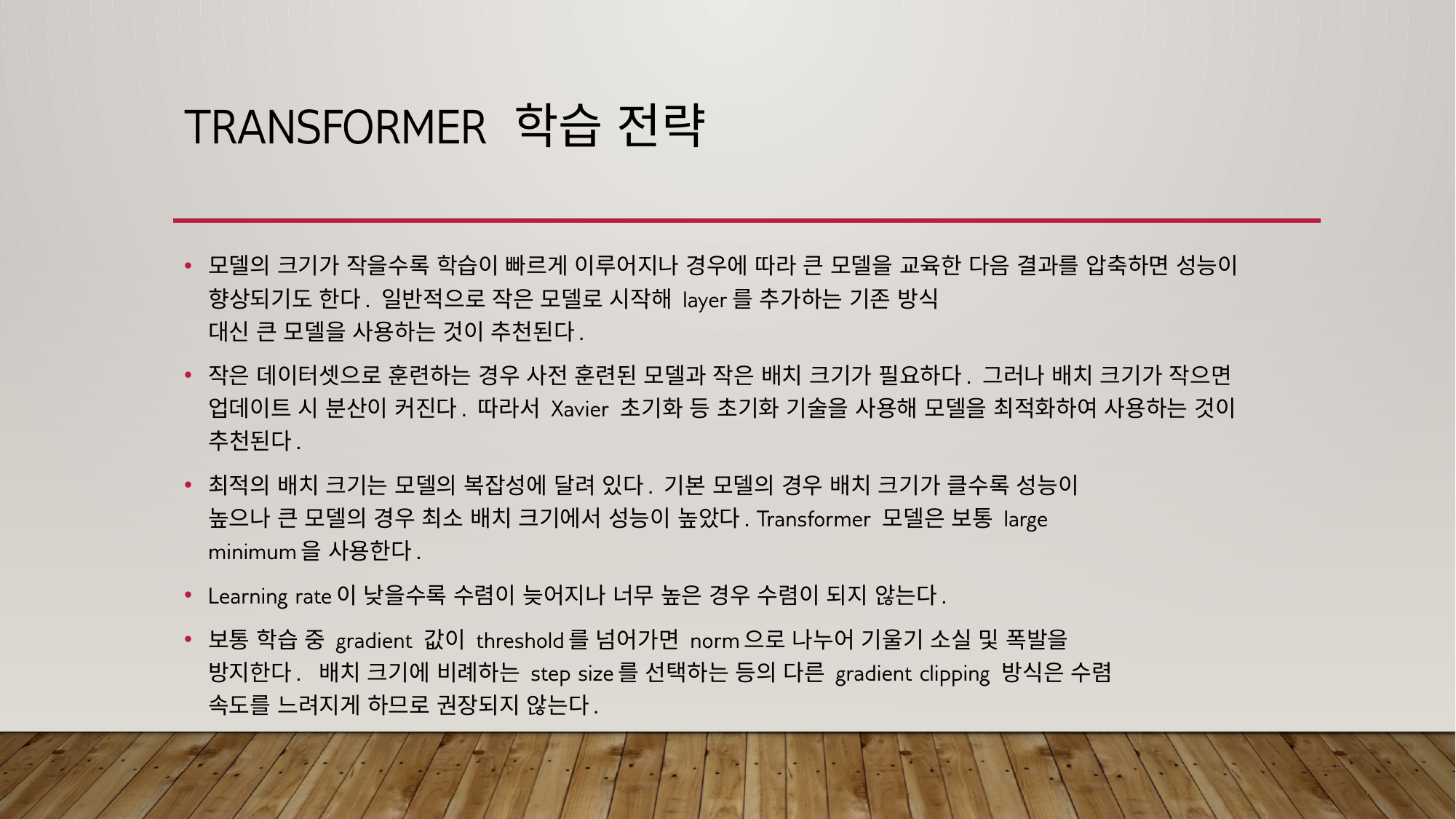

# Transformer 학습 전략
모델의 크기가 작을수록 학습이 빠르게 이루어지나 경우에 따라 큰 모델을 교육한 다음 결과를 압축하면 성능이 향상되기도 한다. 일반적으로 작은 모델로 시작해 layer를 추가하는 기존 방식
대신 큰 모델을 사용하는 것이 추천된다.
작은 데이터셋으로 훈련하는 경우 사전 훈련된 모델과 작은 배치 크기가 필요하다. 그러나 배치 크기가 작으면 업데이트 시 분산이 커진다. 따라서 Xavier 초기화 등 초기화 기술을 사용해 모델을 최적화하여 사용하는 것이 추천된다.
최적의 배치 크기는 모델의 복잡성에 달려 있다. 기본 모델의 경우 배치 크기가 클수록 성능이
높으나 큰 모델의 경우 최소 배치 크기에서 성능이 높았다. Transformer 모델은 보통 large
minimum을 사용한다.
Learning rate이 낮을수록 수렴이 늦어지나 너무 높은 경우 수렴이 되지 않는다.
보통 학습 중 gradient 값이 threshold를 넘어가면 norm으로 나누어 기울기 소실 및 폭발을
방지한다.  배치 크기에 비례하는 step size를 선택하는 등의 다른 gradient clipping 방식은 수렴
속도를 느려지게 하므로 권장되지 않는다.